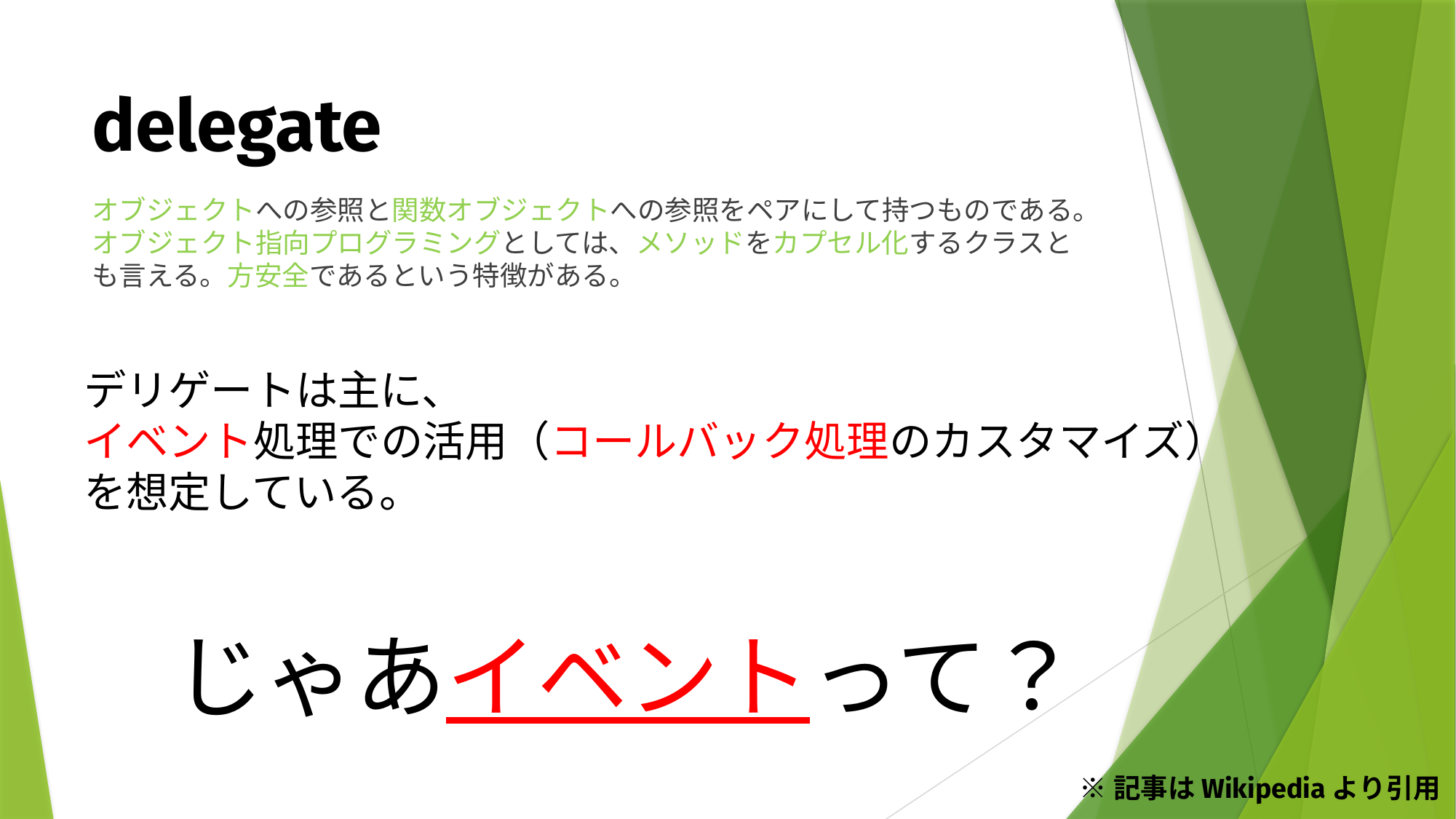

# delegate
オブジェクトへの参照と関数オブジェクトへの参照をペアにして持つものである。オブジェクト指向プログラミングとしては、メソッドをカプセル化するクラスとも言える。方安全であるという特徴がある。

デリゲートは主に、
イベント処理での活用（コールバック処理のカスタマイズ）
を想定している。
じゃあイベントって？
※記事はWikipediaより引用